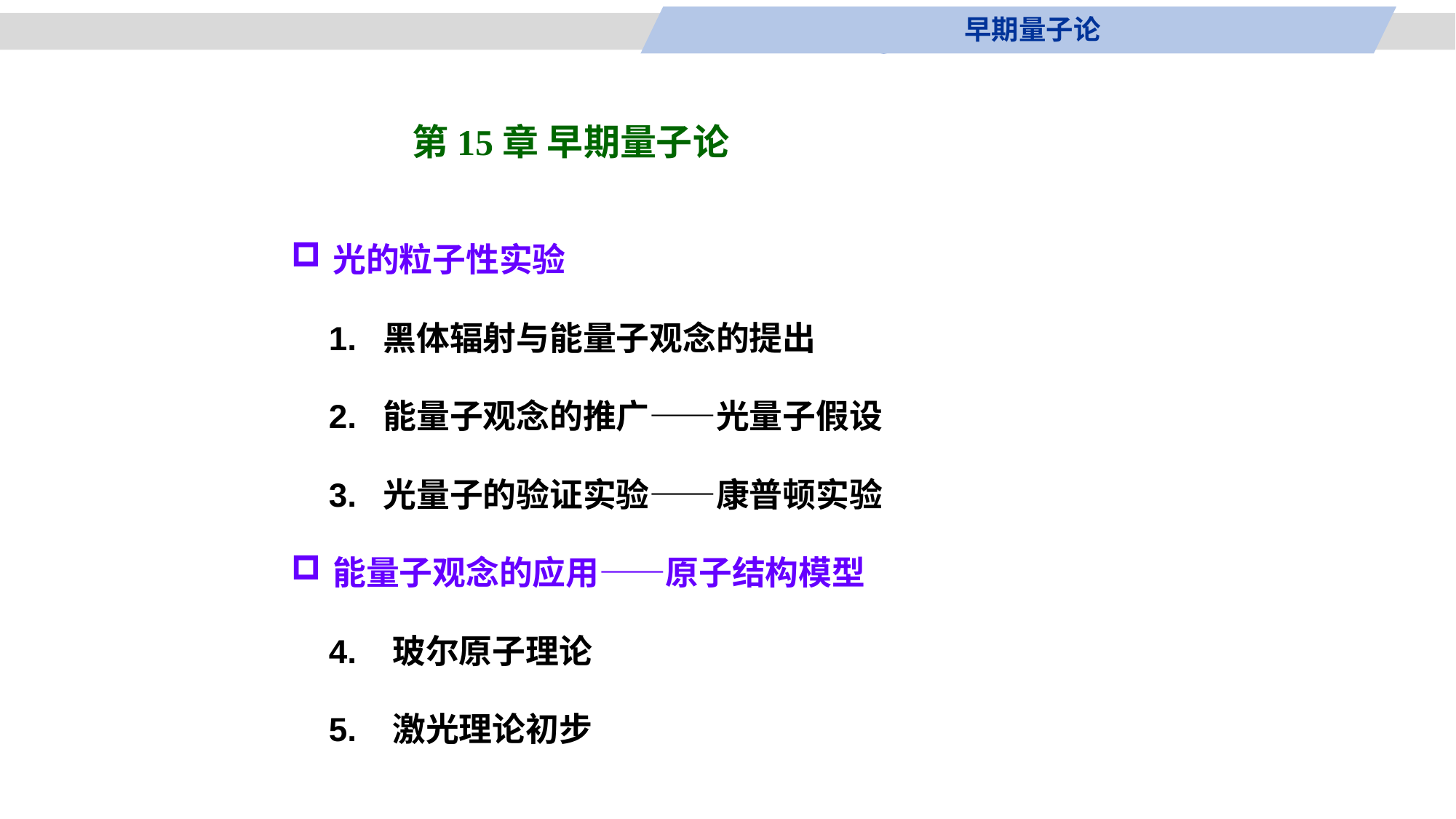

早期量子论
第15章 早期量子论
光的粒子性实验
    1.  黑体辐射与能量子观念的提出
    2.  能量子观念的推广——光量子假设
    3.  光量子的验证实验——康普顿实验
能量子观念的应用——原子结构模型
    4.   玻尔原子理论
    5.   激光理论初步